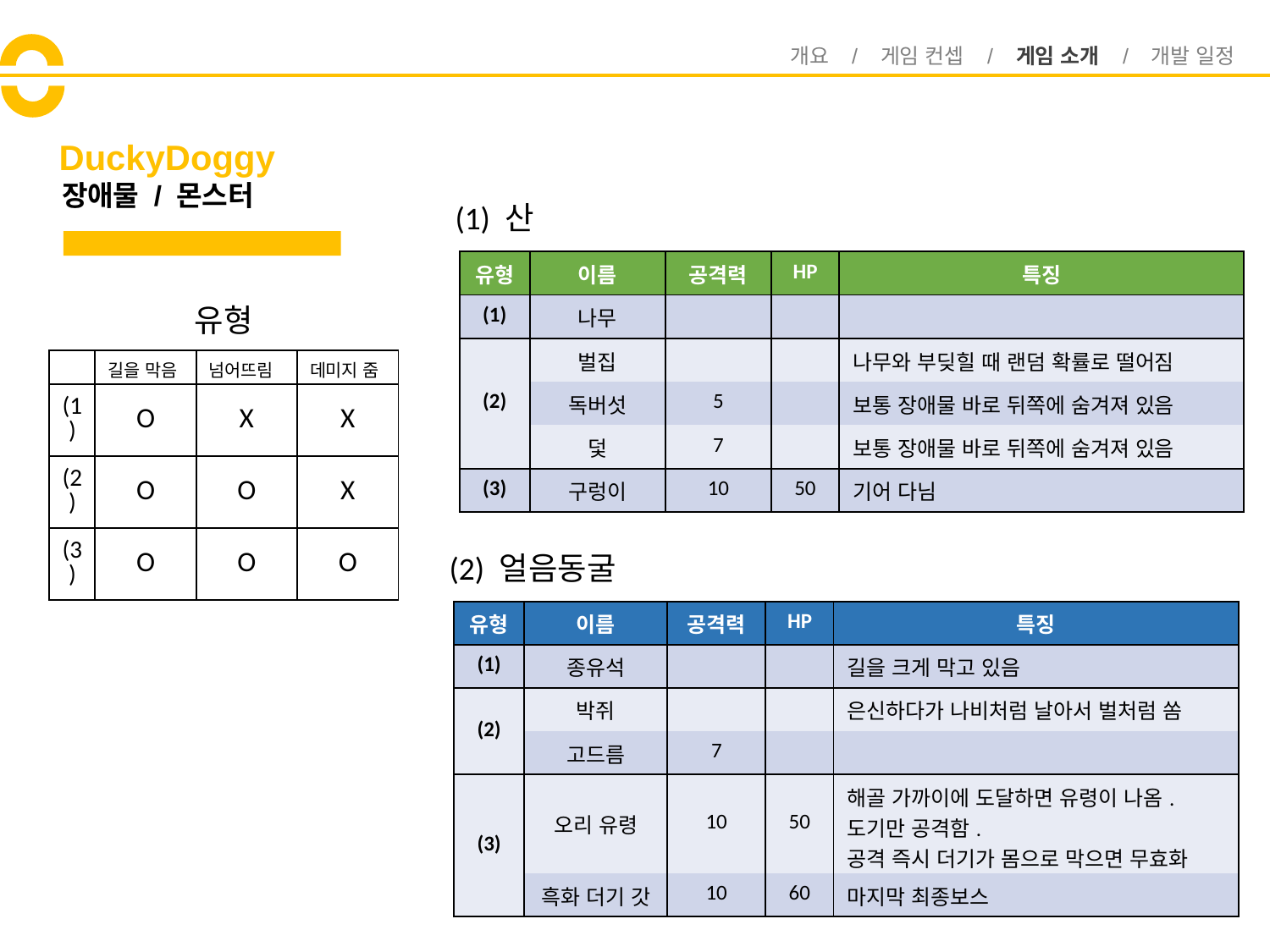

개요   /   게임 컨셉   /   게임 소개   /   개발 일정

# DuckyDoggy
장애물 / 몬스터
(1) 산

| 유형 | 이름 | 공격력 | HP | 특징 |
| --- | --- | --- | --- | --- |
| (1) | 나무 |  |  |  |
| (2) | 벌집 |  |  | 나무와 부딪힐 때 랜덤 확률로 떨어짐 |
|  | 독버섯 | 5 |  | 보통 장애물 바로 뒤쪽에 숨겨져 있음 |
|  | 덫 | 7 |  | 보통 장애물 바로 뒤쪽에 숨겨져 있음 |
| (3) | 구렁이 | 10 | 50 | 기어 다님 |
유형
|  | 길을 막음 | 넘어뜨림 | 데미지 줌 |
| --- | --- | --- | --- |
| (1) | O | X | X |
| (2) | O | O | X |
| (3) | O | O | O |
(2) 얼음동굴
| 유형 | 이름 | 공격력 | HP | 특징 |
| --- | --- | --- | --- | --- |
| (1) | 종유석 |  |  | 길을 크게 막고 있음 |
| (2) | 박쥐 |  |  | 은신하다가 나비처럼 날아서 벌처럼 쏨 |
|  | 고드름 | 7 |  |  |
| (3) | 오리 유령 | 10 | 50 | 해골 가까이에 도달하면 유령이 나옴. 도기만 공격함. 공격 즉시 더기가 몸으로 막으면 무효화 |
|  | 흑화 더기 갓 | 10 | 60 | 마지막 최종보스 |
14